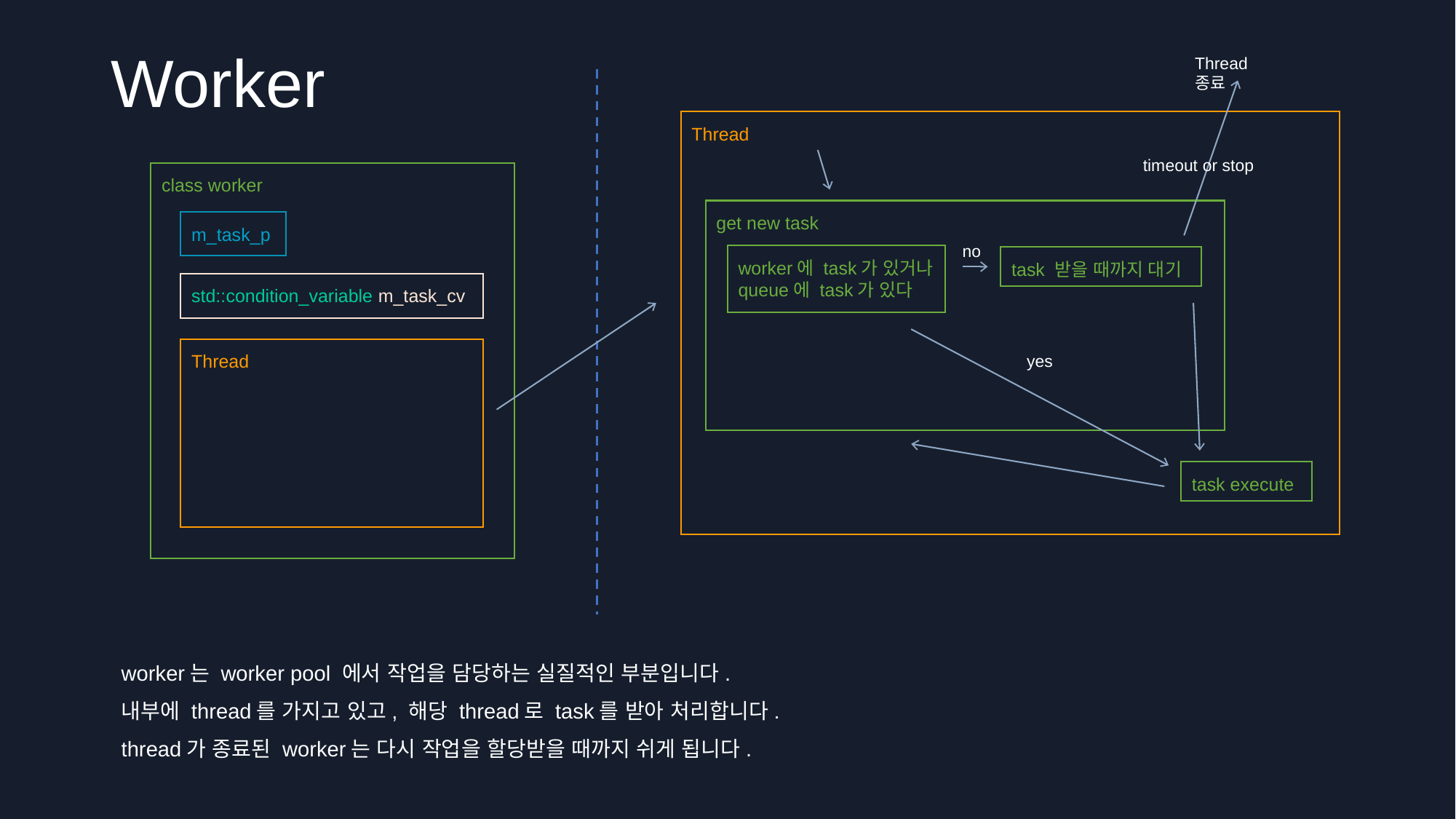

Worker
Thread 종료
Thread
timeout or stop
class worker
get new task
m_task_p
no
worker에 task가 있거나queue에 task가 있다
task 받을 때까지 대기
std::condition_variable m_task_cv
Thread
yes
task execute
worker는 worker pool 에서 작업을 담당하는 실질적인 부분입니다.
내부에 thread를 가지고 있고, 해당 thread로 task를 받아 처리합니다.
thread가 종료된 worker는 다시 작업을 할당받을 때까지 쉬게 됩니다.